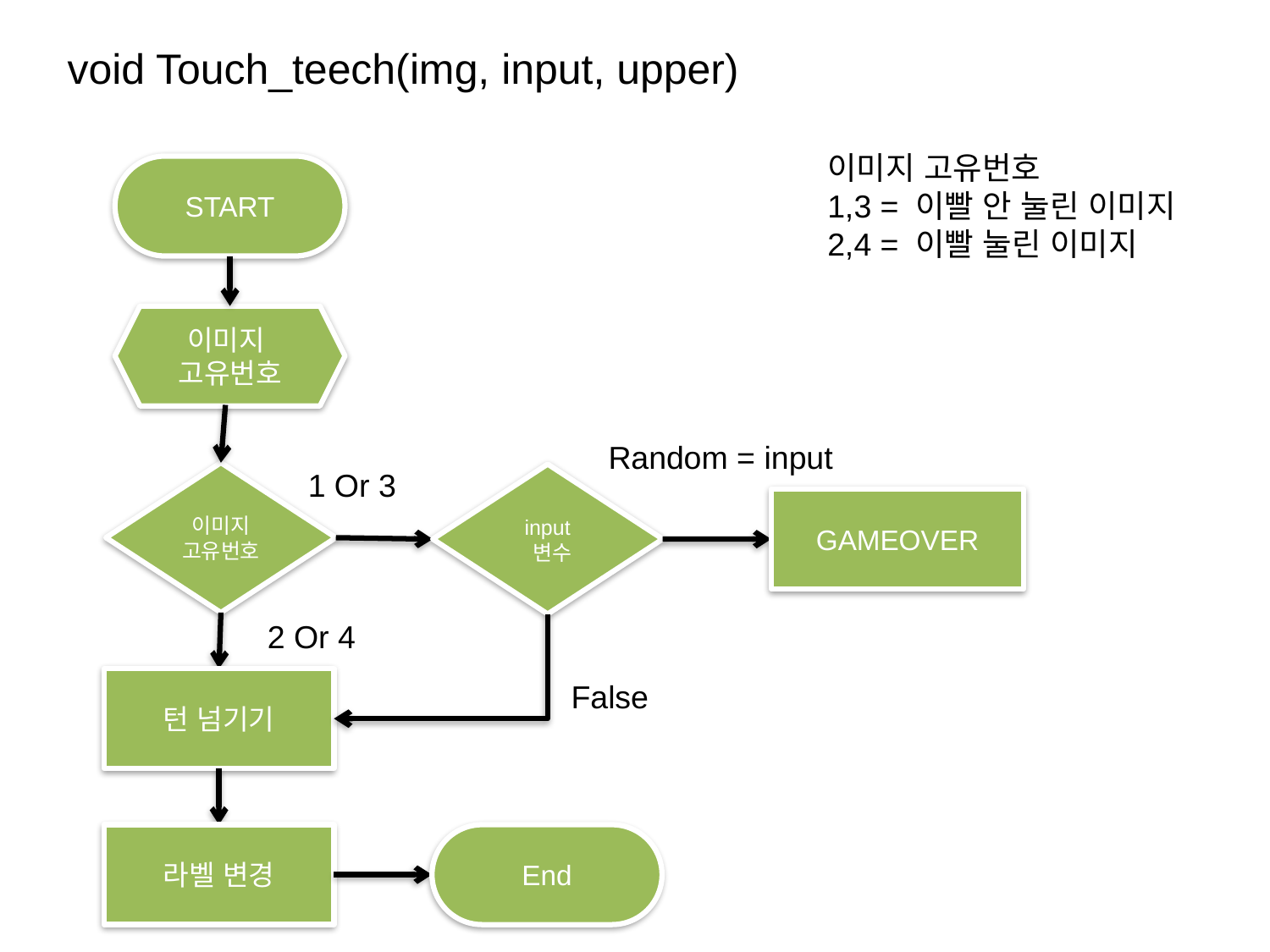

void Touch_teech(img, input, upper)
이미지 고유번호
1,3 = 이빨 안 눌린 이미지
2,4 = 이빨 눌린 이미지
START
이미지
고유번호
Random = input
1 Or 3
이미지
고유번호
input
 변수
GAMEOVER
2 Or 4
턴 넘기기
False
라벨 변경
End